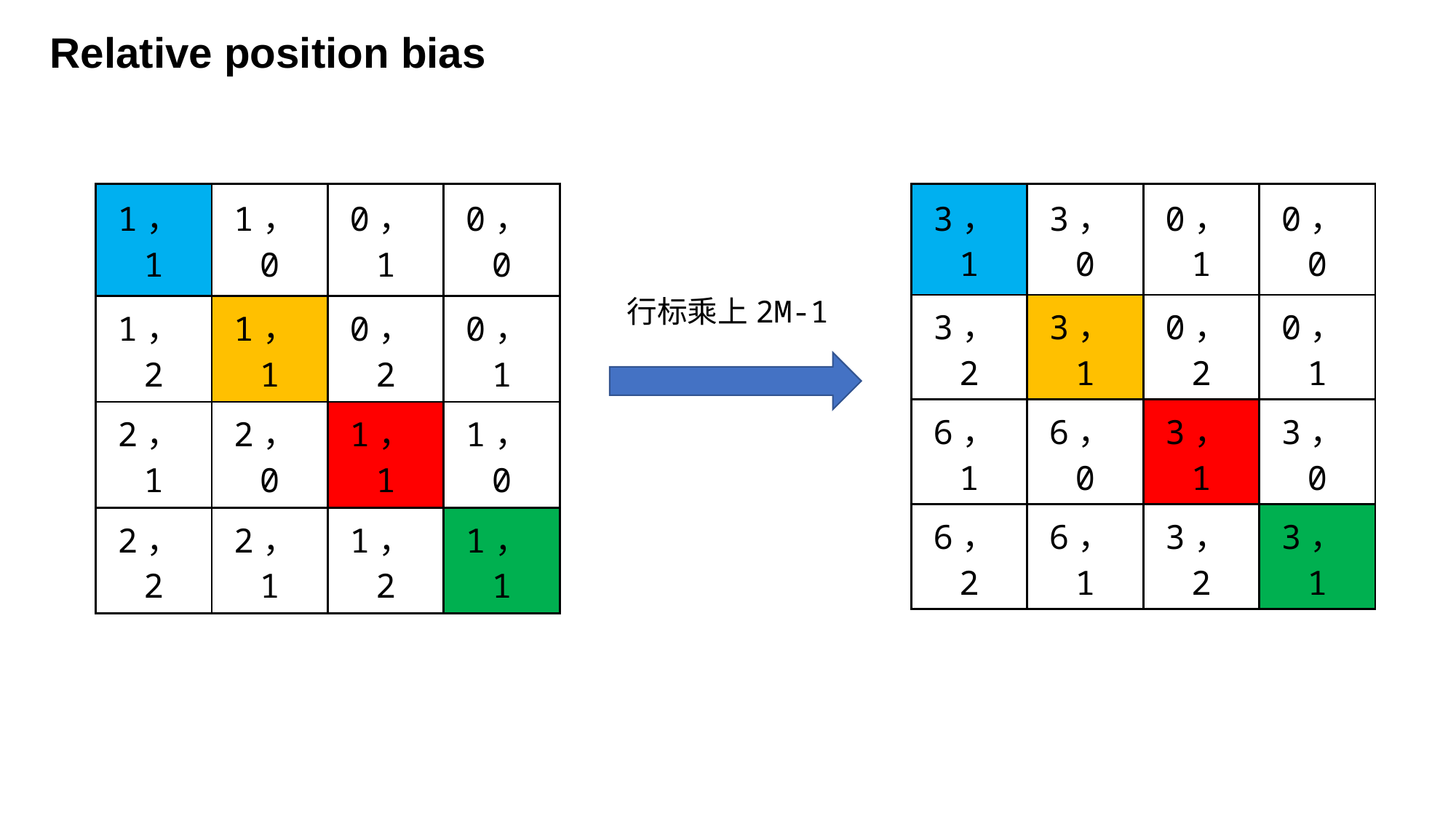

Relative position bias
| 1，1 | 1，0 | 0，1 | 0，0 |
| --- | --- | --- | --- |
| 1，2 | 1，1 | 0，2 | 0，1 |
| 2，1 | 2，0 | 1，1 | 1，0 |
| 2，2 | 2，1 | 1，2 | 1，1 |
| 3，1 | 3，0 | 0，1 | 0，0 |
| --- | --- | --- | --- |
| 3，2 | 3，1 | 0，2 | 0，1 |
| 6，1 | 6，0 | 3，1 | 3，0 |
| 6，2 | 6，1 | 3，2 | 3，1 |
行标乘上2M-1